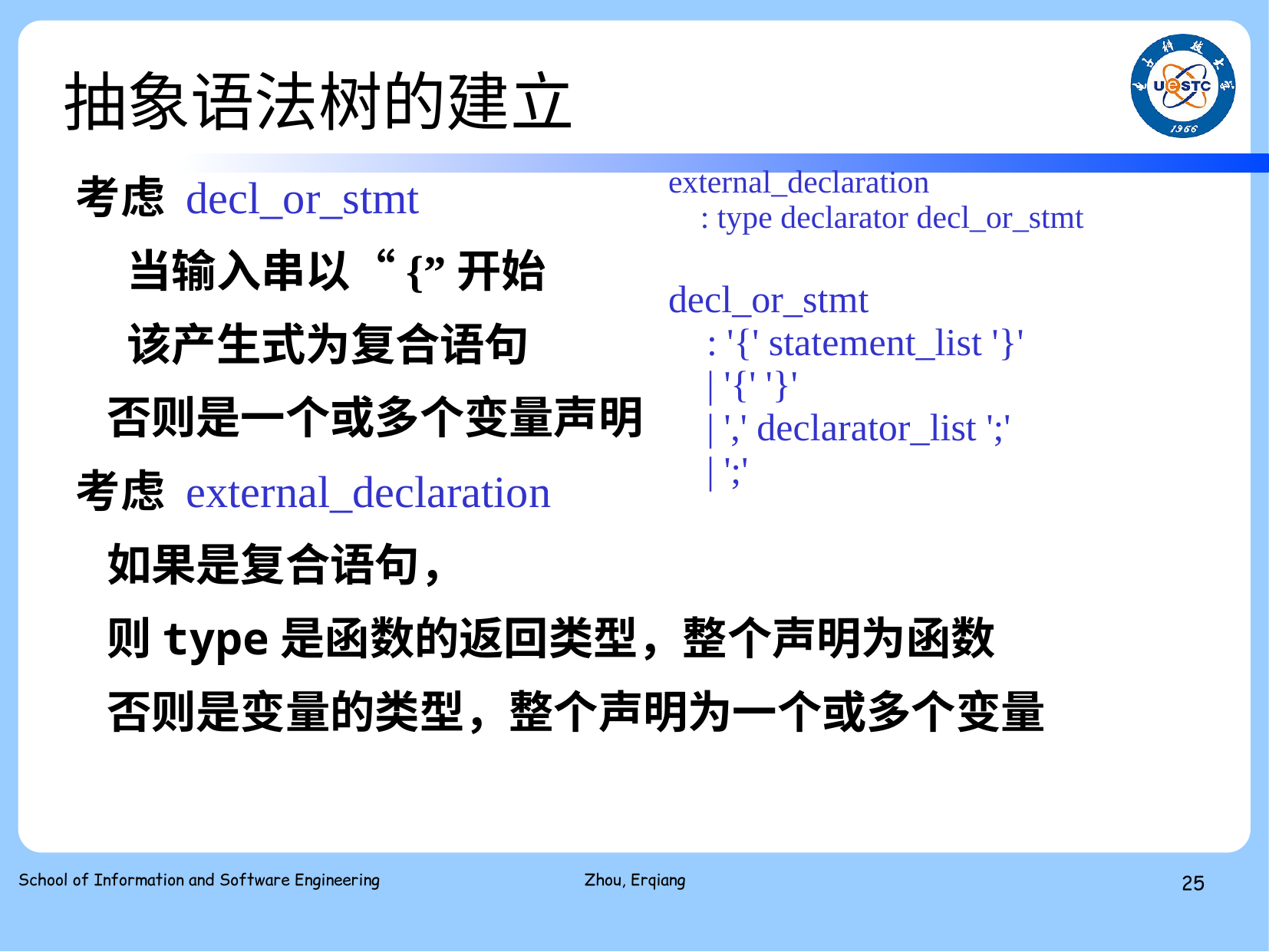

# 抽象语法树的建立
external_declaration
    : type declarator decl_or_stmt

decl_or_stmt
    : '{' statement_list '}'
    | '{' '}'
    | ',' declarator_list ';'
    | ';'

考虑 decl_or_stmt
    当输入串以“{”开始
    该产生式为复合语句
  否则是一个或多个变量声明
考虑 external_declaration
  如果是复合语句，
  则type是函数的返回类型，整个声明为函数
  否则是变量的类型，整个声明为一个或多个变量

School of Information and Software Engineering
Zhou, Erqiang
25